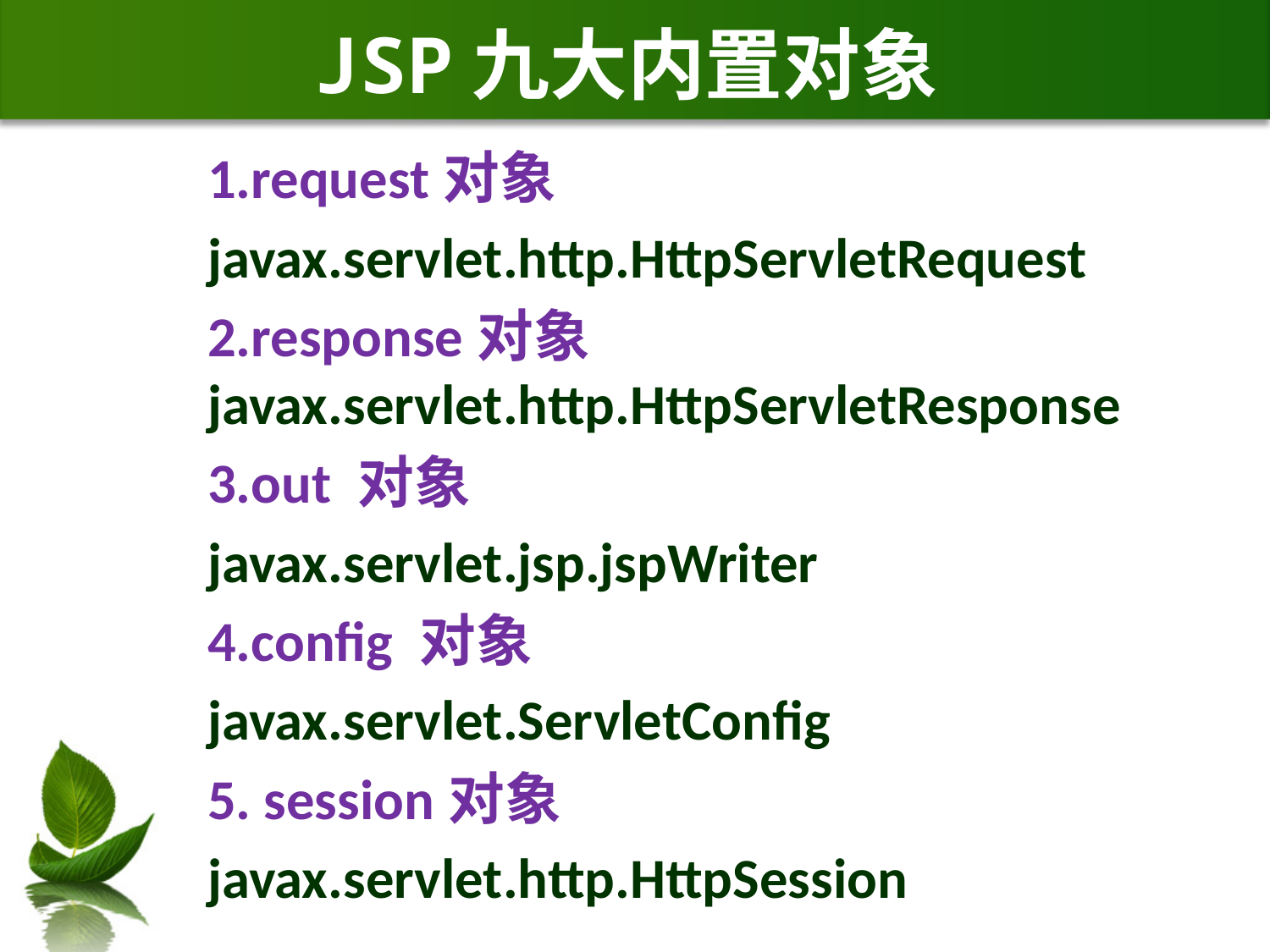

# JSP九大内置对象
1.request对象
javax.servlet.http.HttpServletRequest
2.response对象 javax.servlet.http.HttpServletResponse
3.out 对象
javax.servlet.jsp.jspWriter
4.config 对象
javax.servlet.ServletConfig
5. session对象
javax.servlet.http.HttpSession